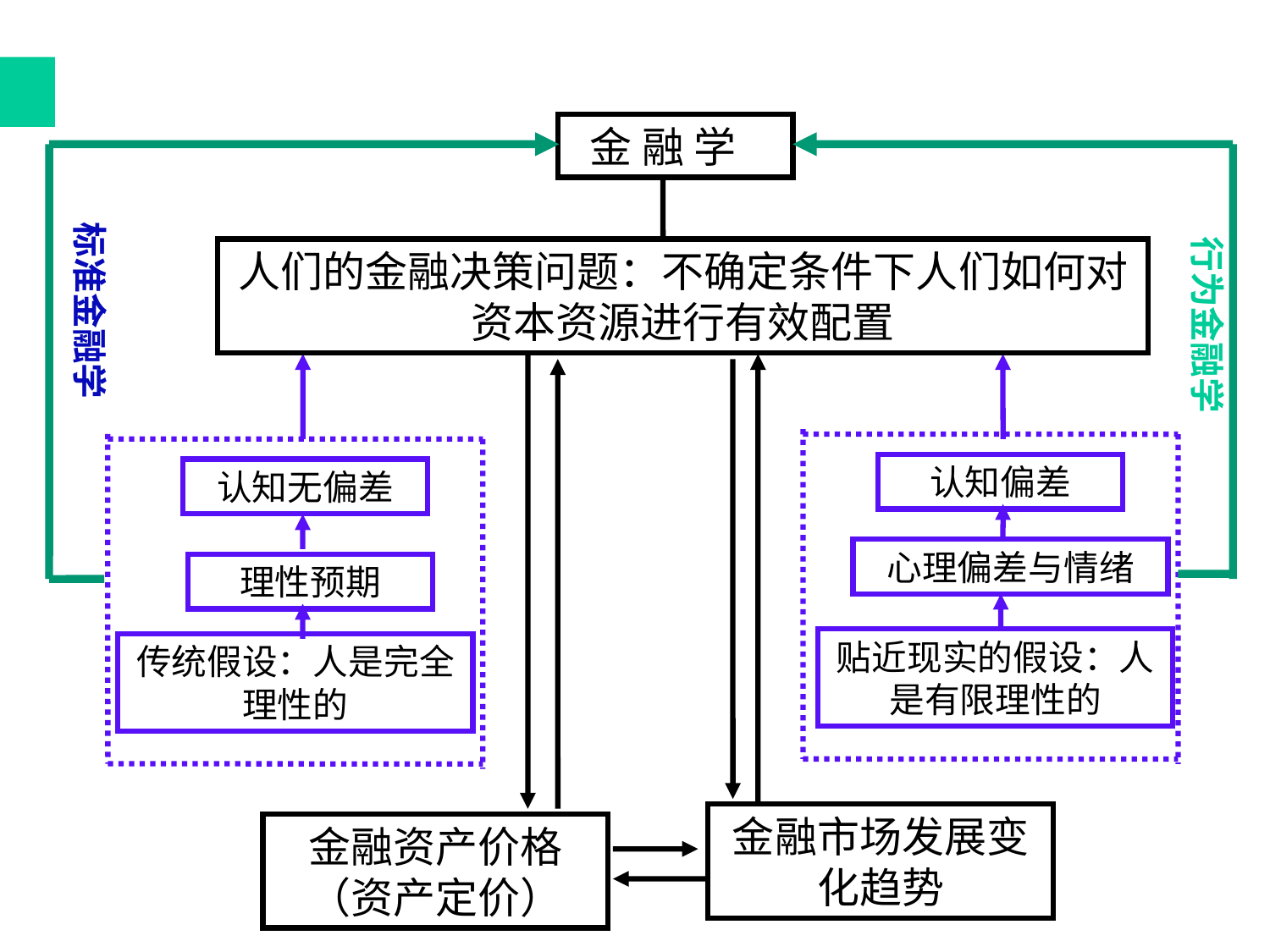

金 融 学

   标准金融学

人们的金融决策问题：不确定条件下人们如何对资本资源进行有效配置
行为金融学

金融资产价格
（资产定价）

金融市场发展变化趋势

认知偏差

认知无偏差

心理偏差与情绪

理性预期

贴近现实的假设：人是有限理性的
传统假设：人是完全理性的

6